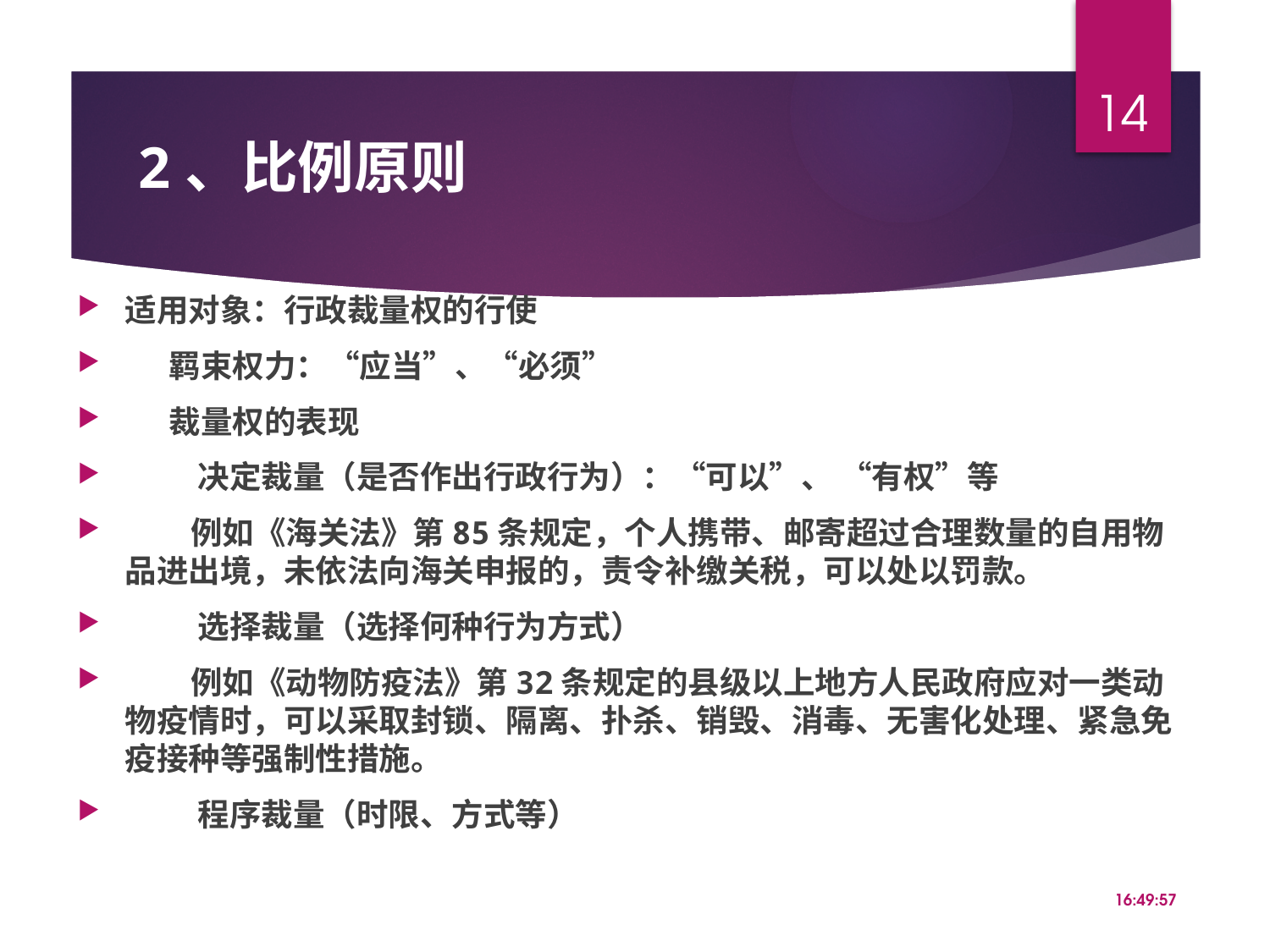

14
# 2、比例原则
适用对象：行政裁量权的行使
     羁束权力：“应当”、“必须”
     裁量权的表现
         决定裁量（是否作出行政行为）：“可以”、 “有权”等
        例如《海关法》第85条规定，个人携带、邮寄超过合理数量的自用物品进出境，未依法向海关申报的，责令补缴关税，可以处以罚款。
         选择裁量（选择何种行为方式）
        例如《动物防疫法》第32条规定的县级以上地方人民政府应对一类动物疫情时，可以采取封锁、隔离、扑杀、销毁、消毒、无害化处理、紧急免疫接种等强制性措施。
         程序裁量（时限、方式等）

16:49:57